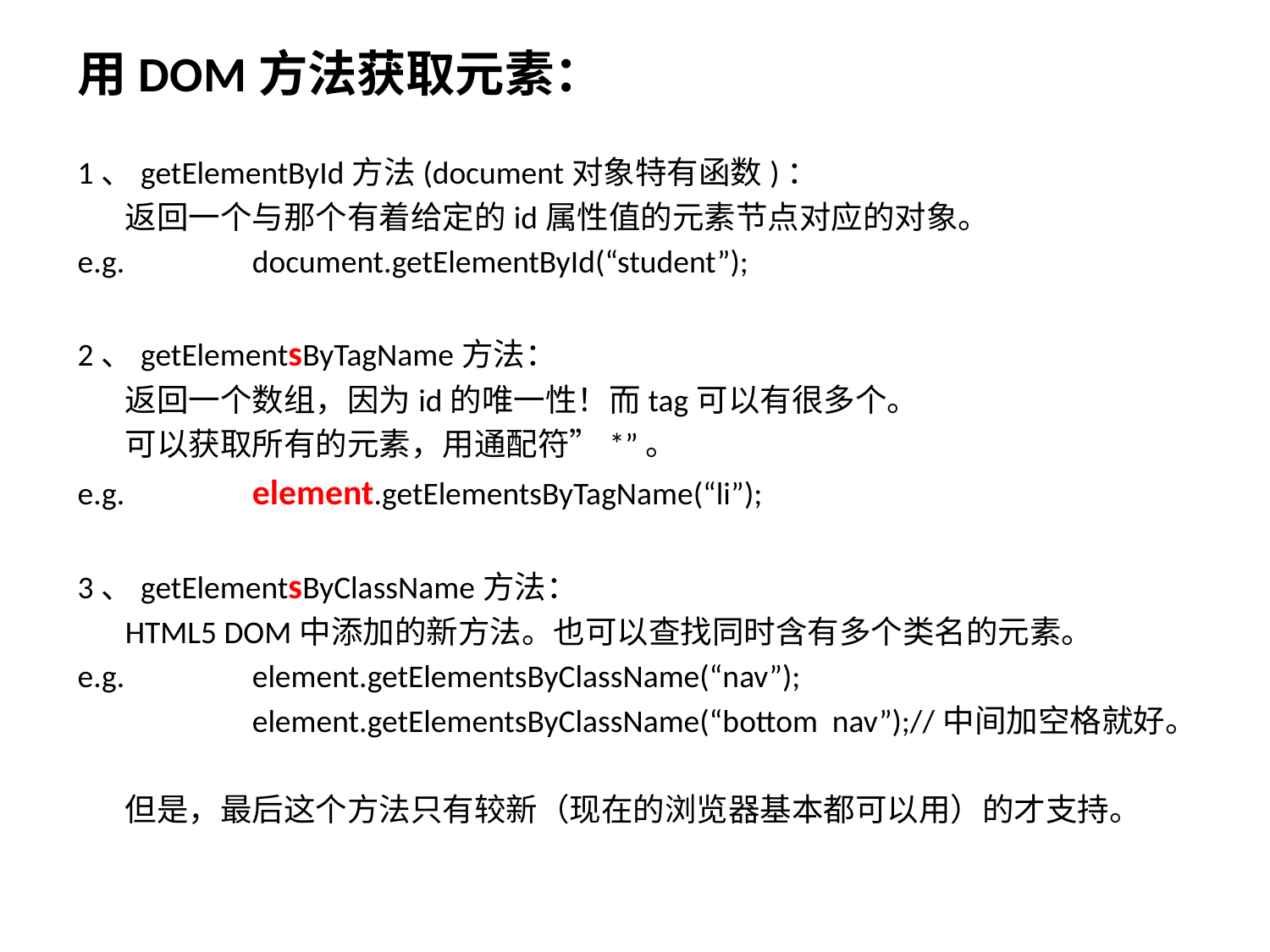

用DOM方法获取元素：

1、getElementById方法(document对象特有函数)：
	返回一个与那个有着给定的id属性值的元素节点对应的对象。
e.g.		document.getElementById(“student”);

2、getElementsByTagName方法：
	返回一个数组，因为id的唯一性！而tag可以有很多个。
	可以获取所有的元素，用通配符”*”。
e.g.		element.getElementsByTagName(“li”);

3、getElementsByClassName方法：
	HTML5 DOM中添加的新方法。也可以查找同时含有多个类名的元素。
e.g.		element.getElementsByClassName(“nav”);
		element.getElementsByClassName(“bottom  nav”);//中间加空格就好。

	但是，最后这个方法只有较新（现在的浏览器基本都可以用）的才支持。